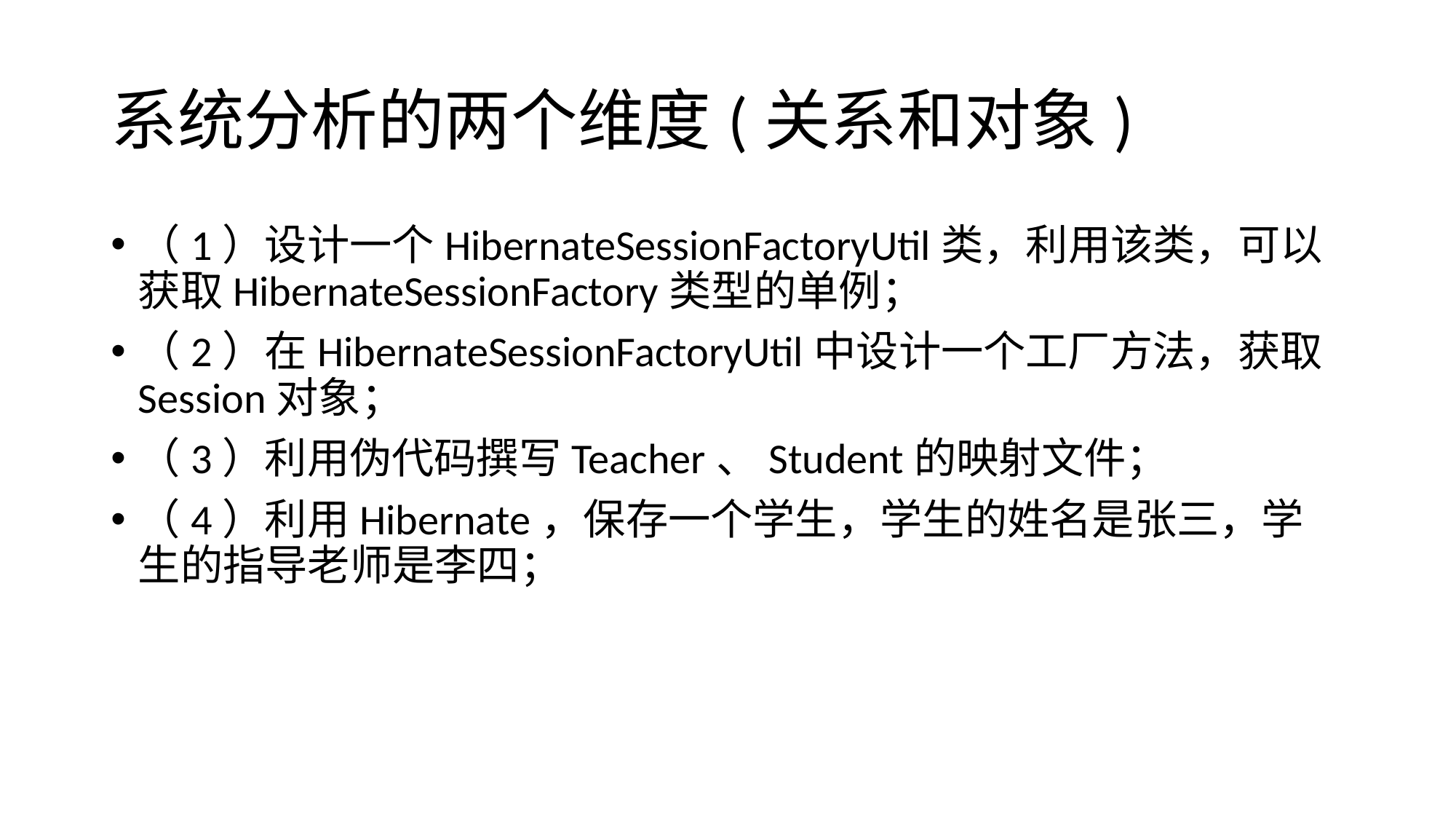

# 系统分析的两个维度(关系和对象)
（1）设计一个HibernateSessionFactoryUtil类，利用该类，可以获取HibernateSessionFactory类型的单例；
（2）在HibernateSessionFactoryUtil中设计一个工厂方法，获取Session对象；
（3）利用伪代码撰写Teacher、Student的映射文件；
（4）利用Hibernate，保存一个学生，学生的姓名是张三，学生的指导老师是李四；